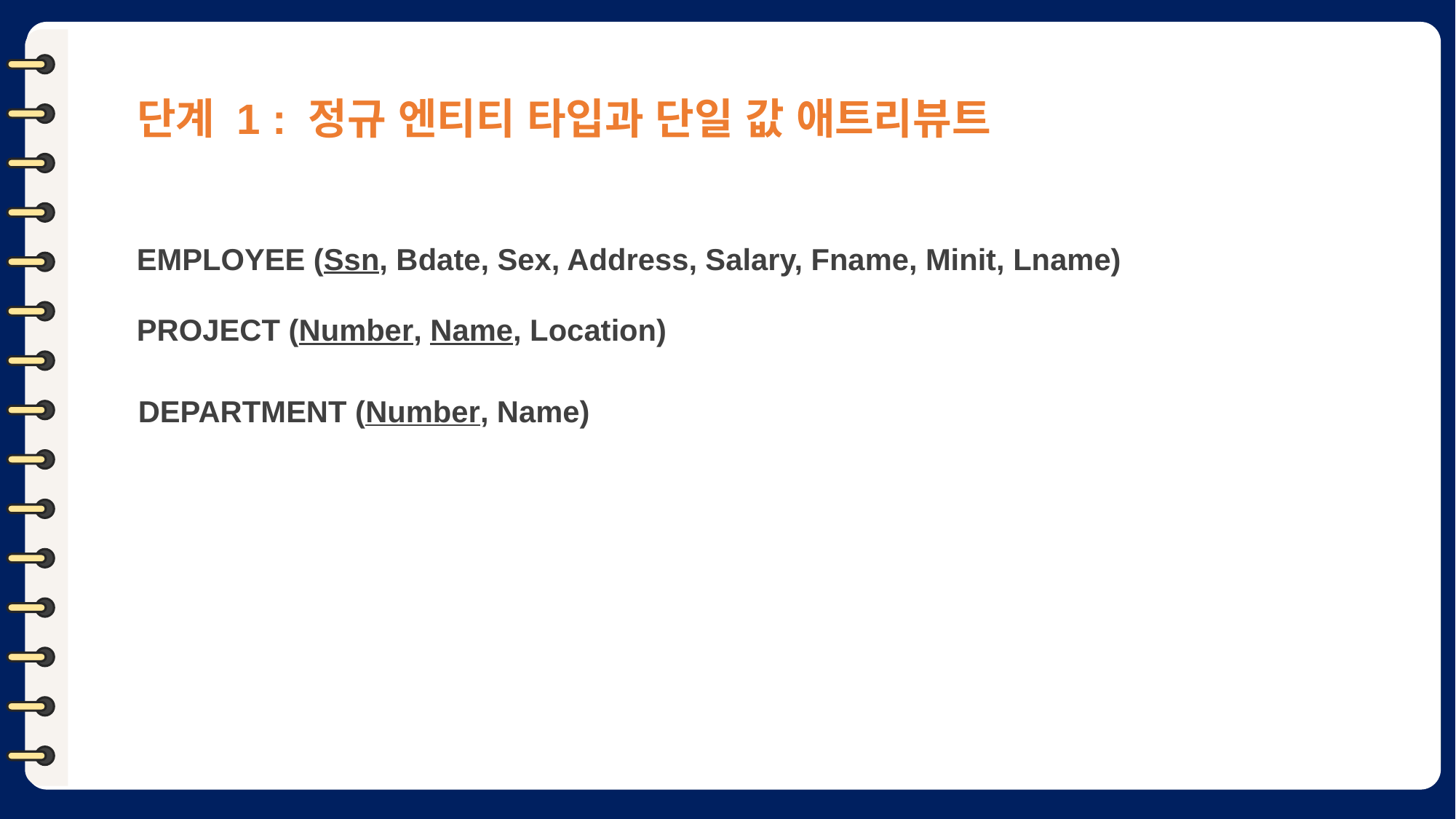

단계 1 : 정규 엔티티 타입과 단일 값 애트리뷰트
EMPLOYEE (Ssn, Bdate, Sex, Address, Salary, Fname, Minit, Lname)
PROJECT (Number, Name, Location)
DEPARTMENT (Number, Name)